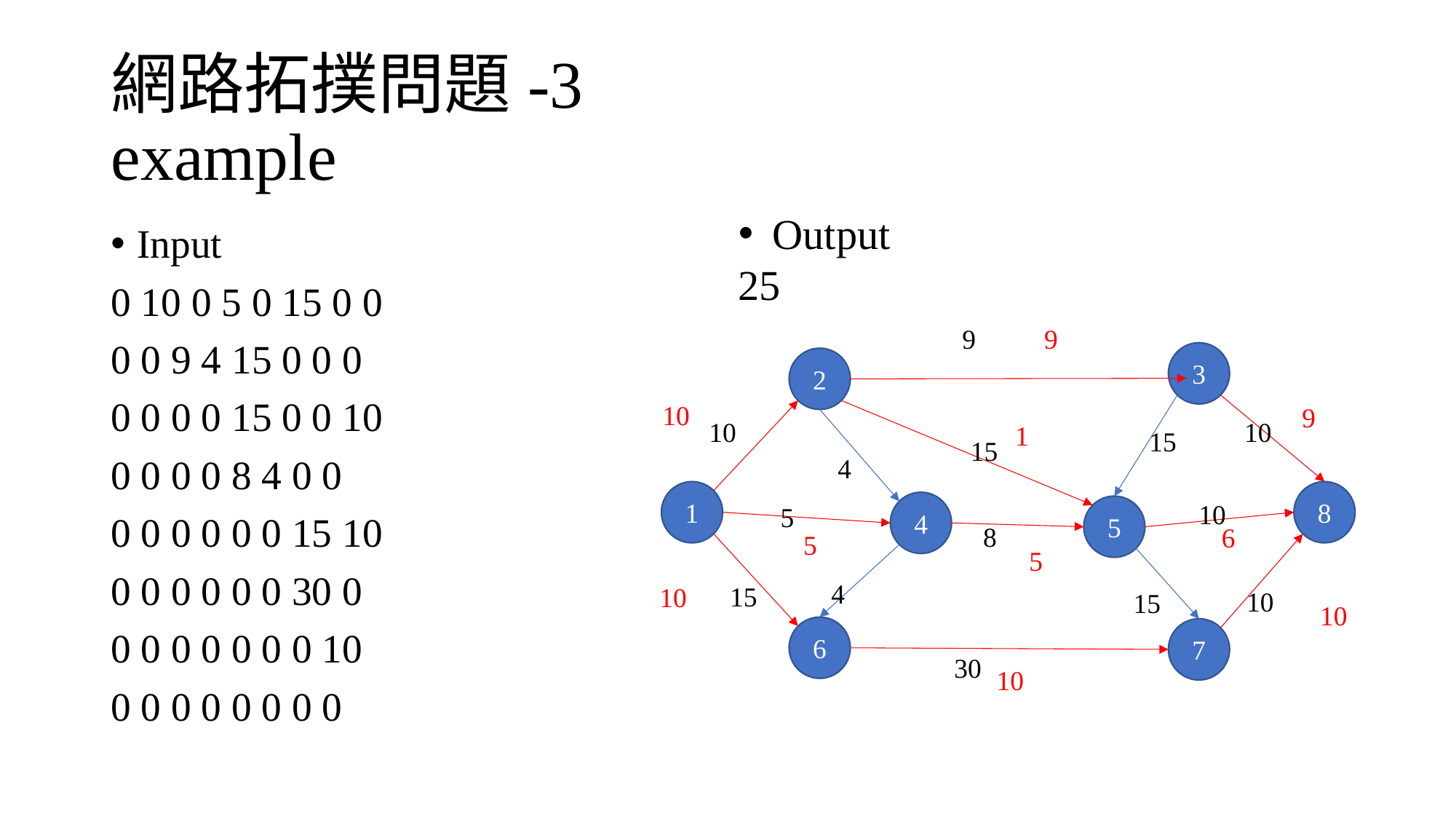

# 網路拓撲問題-3 example
Output
25
Input
0 10 0 5 0 15 0 0
0 0 9 4 15 0 0 0
0 0 0 0 15 0 0 10
0 0 0 0 8 4 0 0
0 0 0 0 0 0 15 10
0 0 0 0 0 0 30 0
0 0 0 0 0 0 0 10
0 0 0 0 0 0 0 0
9
9
3
2
10
9
10
10
1
15
15
4
1
8
10
4
5
5
8
6
5
5
4
15
10
10
15
10
6
7
30
10